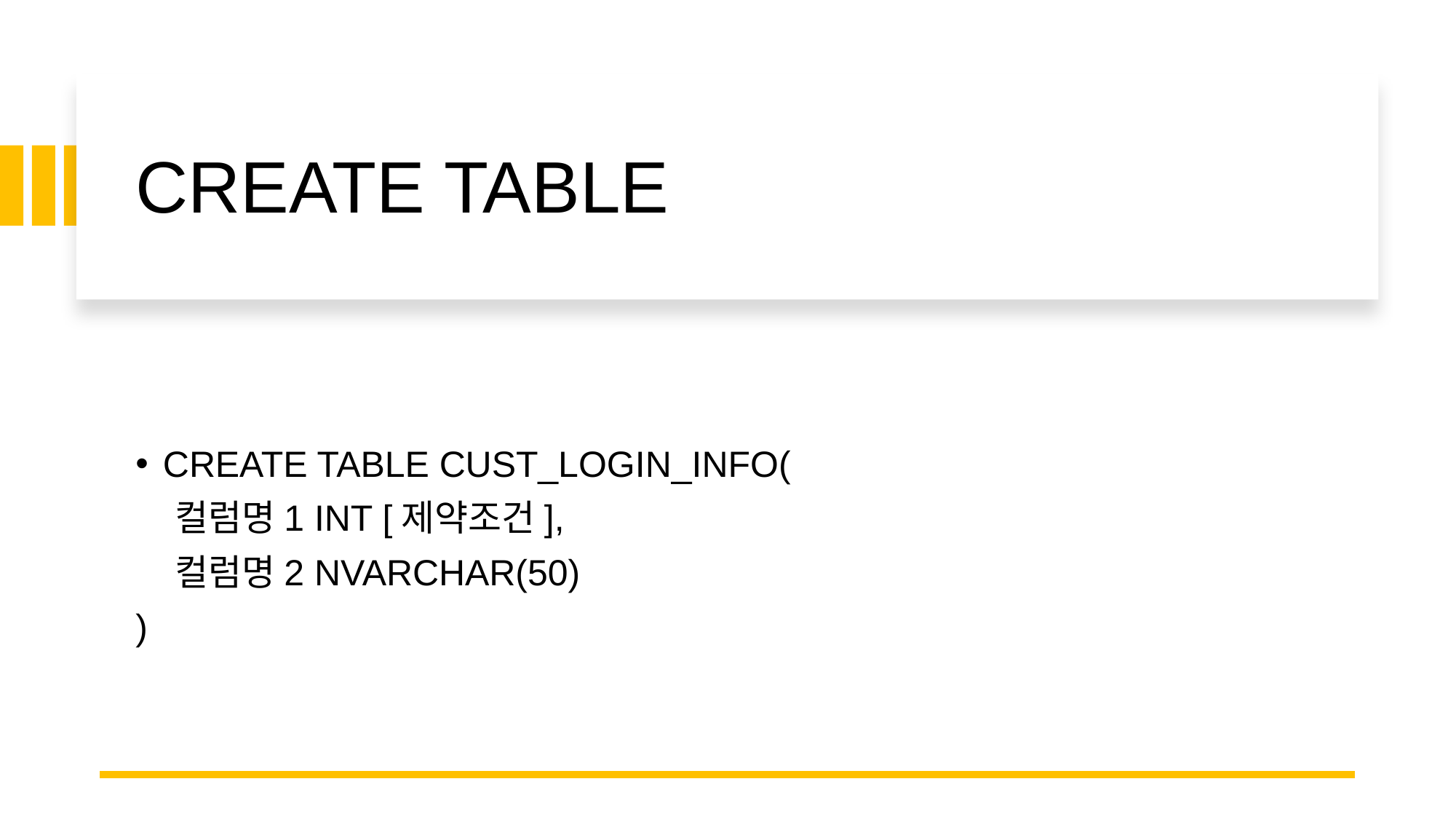

# CREATE TABLE

CREATE TABLE CUST_LOGIN_INFO(
   컬럼명1 INT [제약조건],
   컬럼명2 NVARCHAR(50)
)